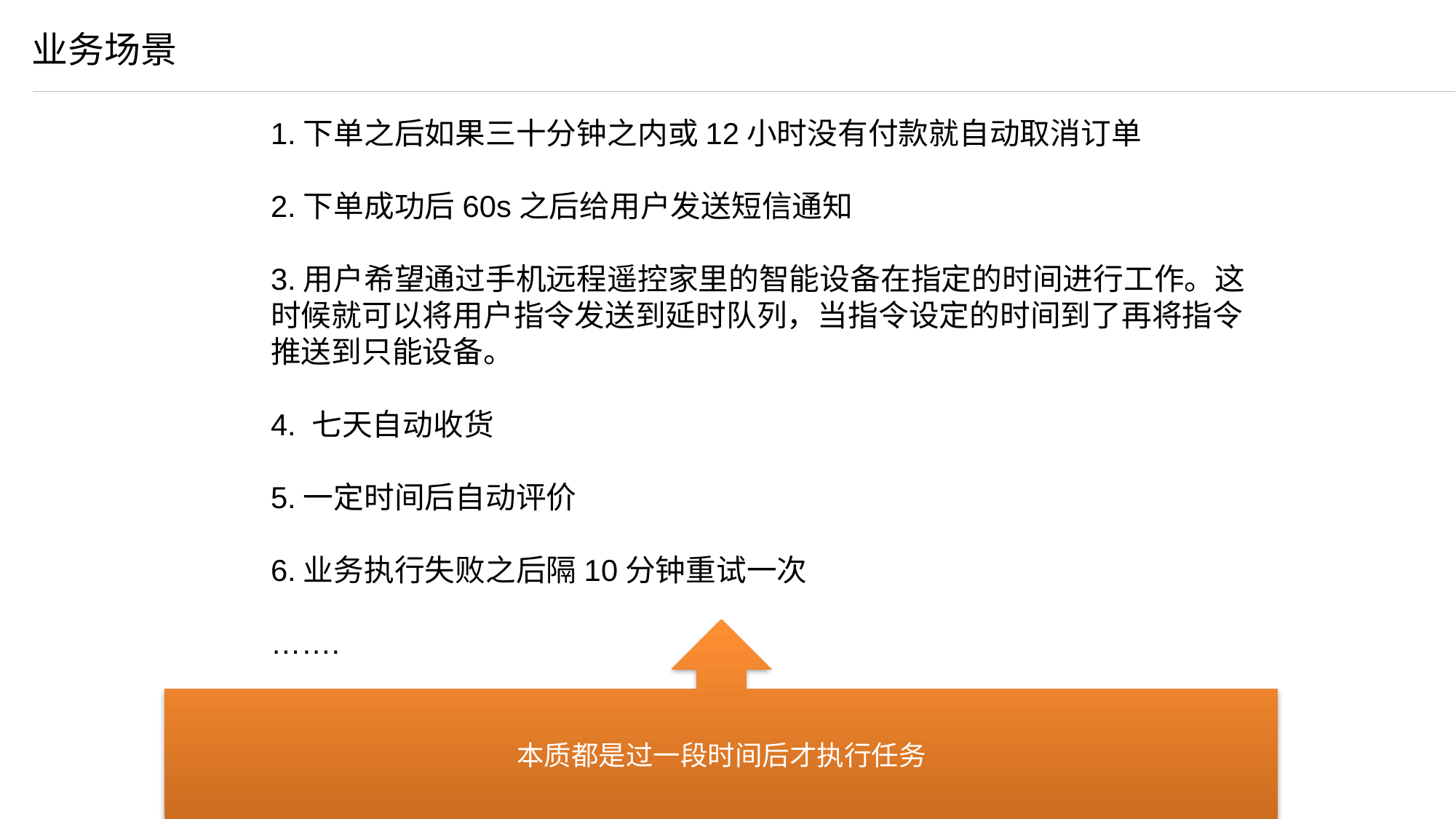

业务场景
1.下单之后如果三十分钟之内或12小时没有付款就自动取消订单

2.下单成功后60s之后给用户发送短信通知

3.用户希望通过手机远程遥控家里的智能设备在指定的时间进行工作。这时候就可以将用户指令发送到延时队列，当指令设定的时间到了再将指令推送到只能设备。

4. 七天自动收货

5.一定时间后自动评价

6.业务执行失败之后隔10分钟重试一次

…….
本质都是过一段时间后才执行任务